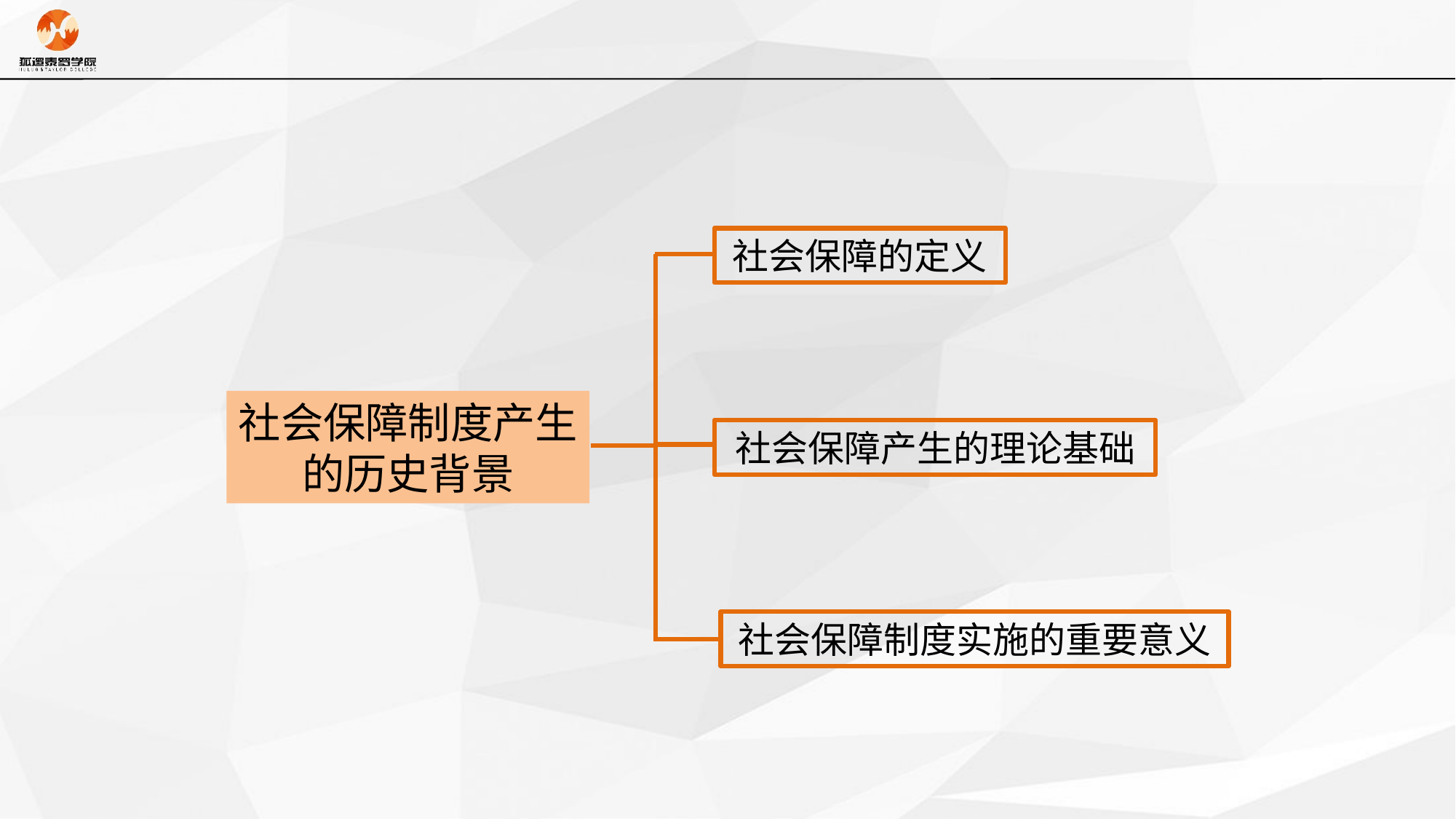

社会保障的定义
社会保障制度产生的历史背景
社会保障产生的理论基础
社会保障制度实施的重要意义